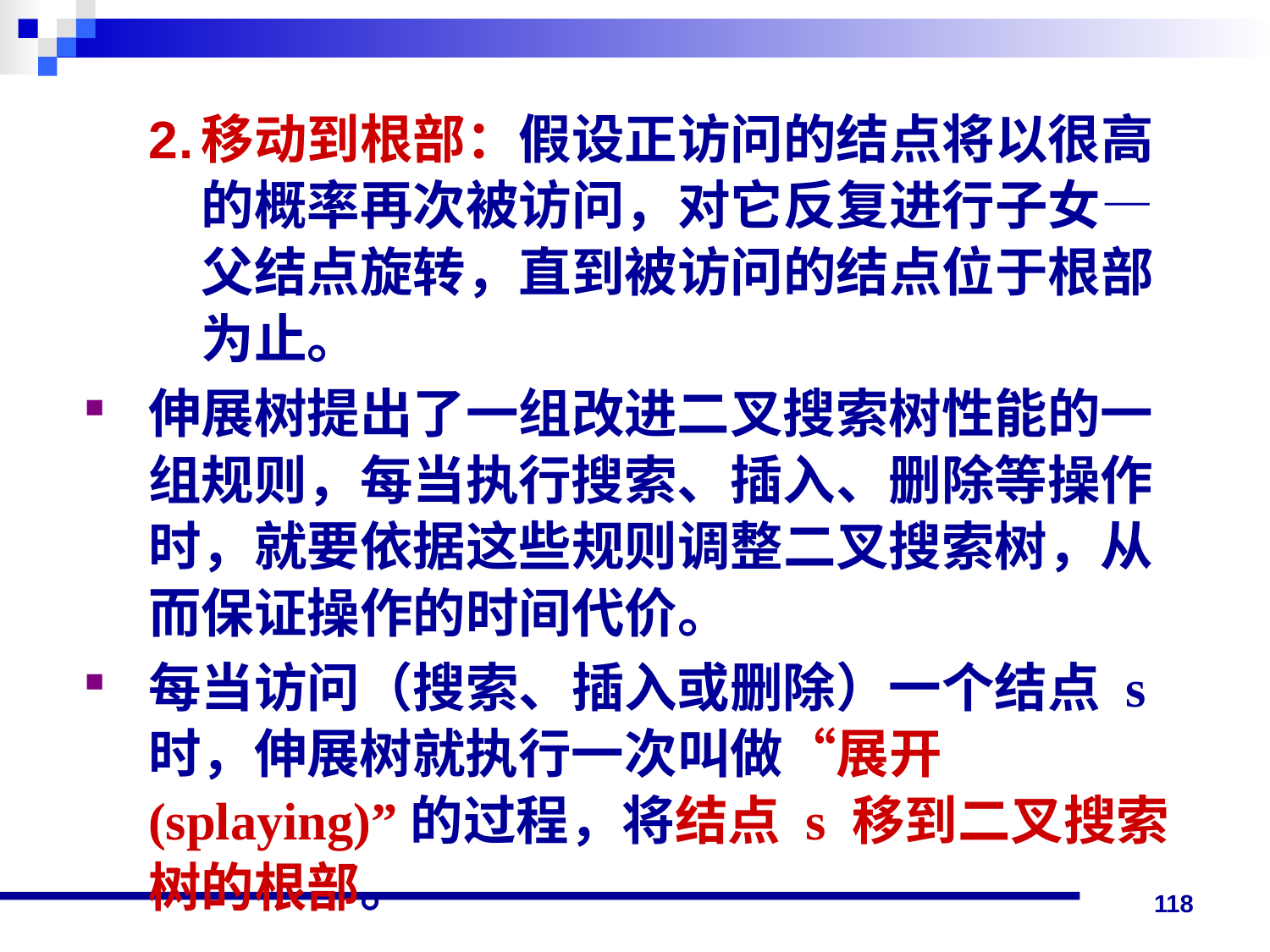

移动到根部：假设正访问的结点将以很高的概率再次被访问，对它反复进行子女―父结点旋转，直到被访问的结点位于根部为止。
伸展树提出了一组改进二叉搜索树性能的一组规则，每当执行搜索、插入、删除等操作时，就要依据这些规则调整二叉搜索树，从而保证操作的时间代价。
每当访问（搜索、插入或删除）一个结点 s 时，伸展树就执行一次叫做“展开(splaying)”的过程，将结点 s 移到二叉搜索树的根部。
118